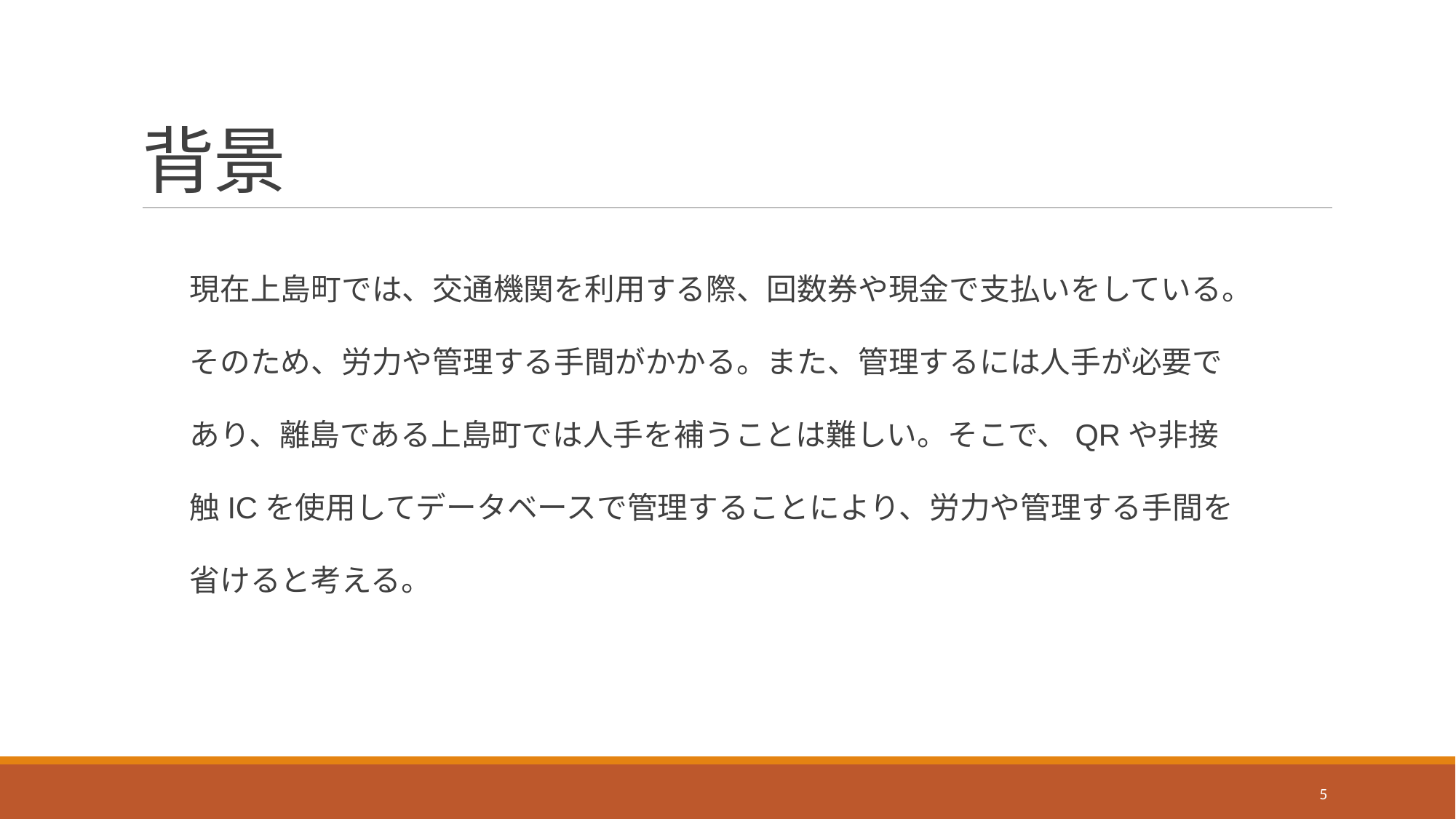

# 背景
現在上島町では、交通機関を利用する際、回数券や現金で支払いをしている。そのため、労力や管理する手間がかかる。また、管理するには人手が必要であり、離島である上島町では人手を補うことは難しい。そこで、QRや非接触ICを使用してデータベースで管理することにより、労力や管理する手間を省けると考える。
5